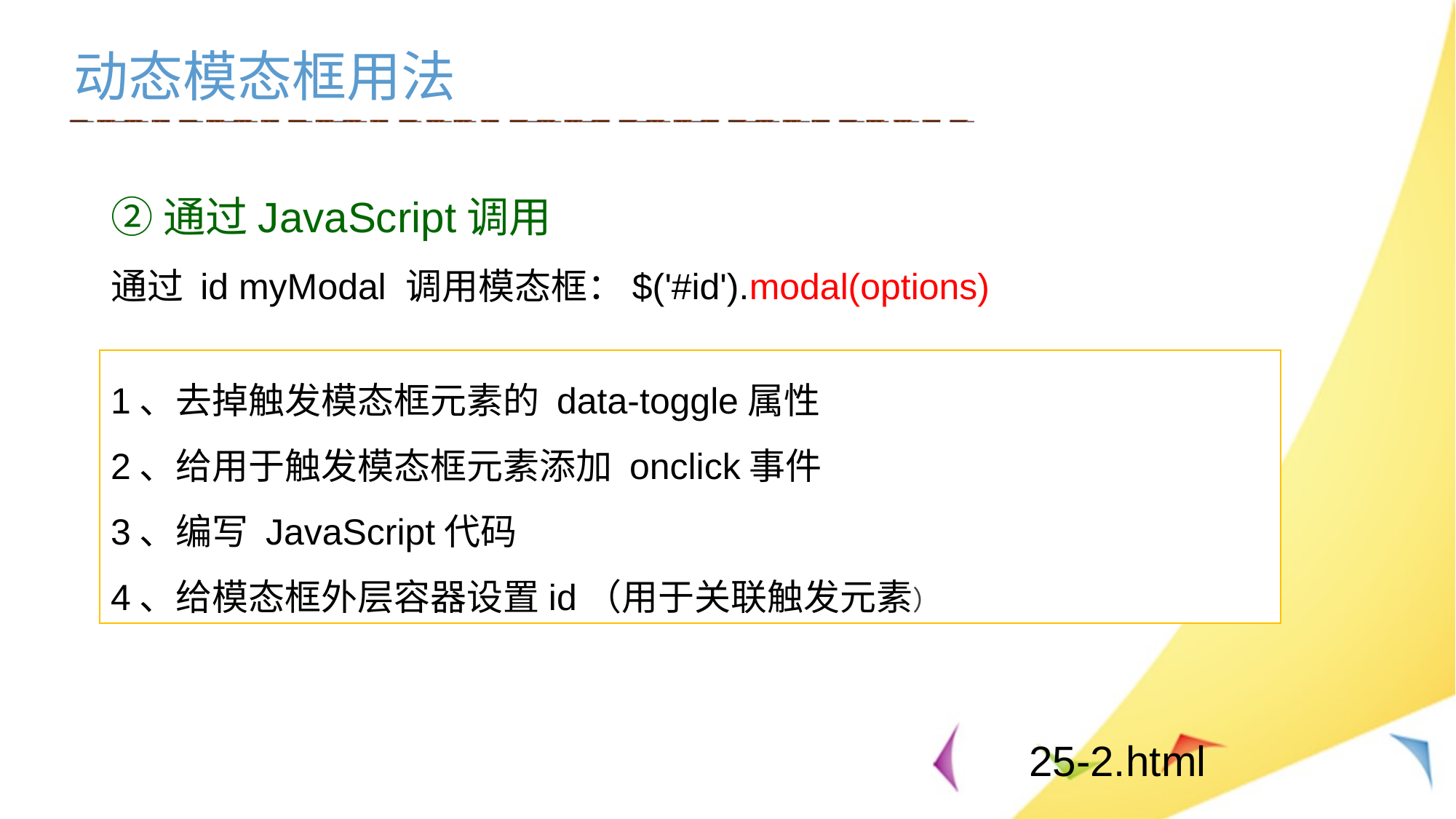

动态模态框用法
②通过JavaScript调用
通过 id myModal 调用模态框：$('#id').modal(options)

1、去掉触发模态框元素的 data-toggle属性
2、给用于触发模态框元素添加 onclick事件
3、编写 JavaScript代码
4、给模态框外层容器设置id（用于关联触发元素）
25-2.html